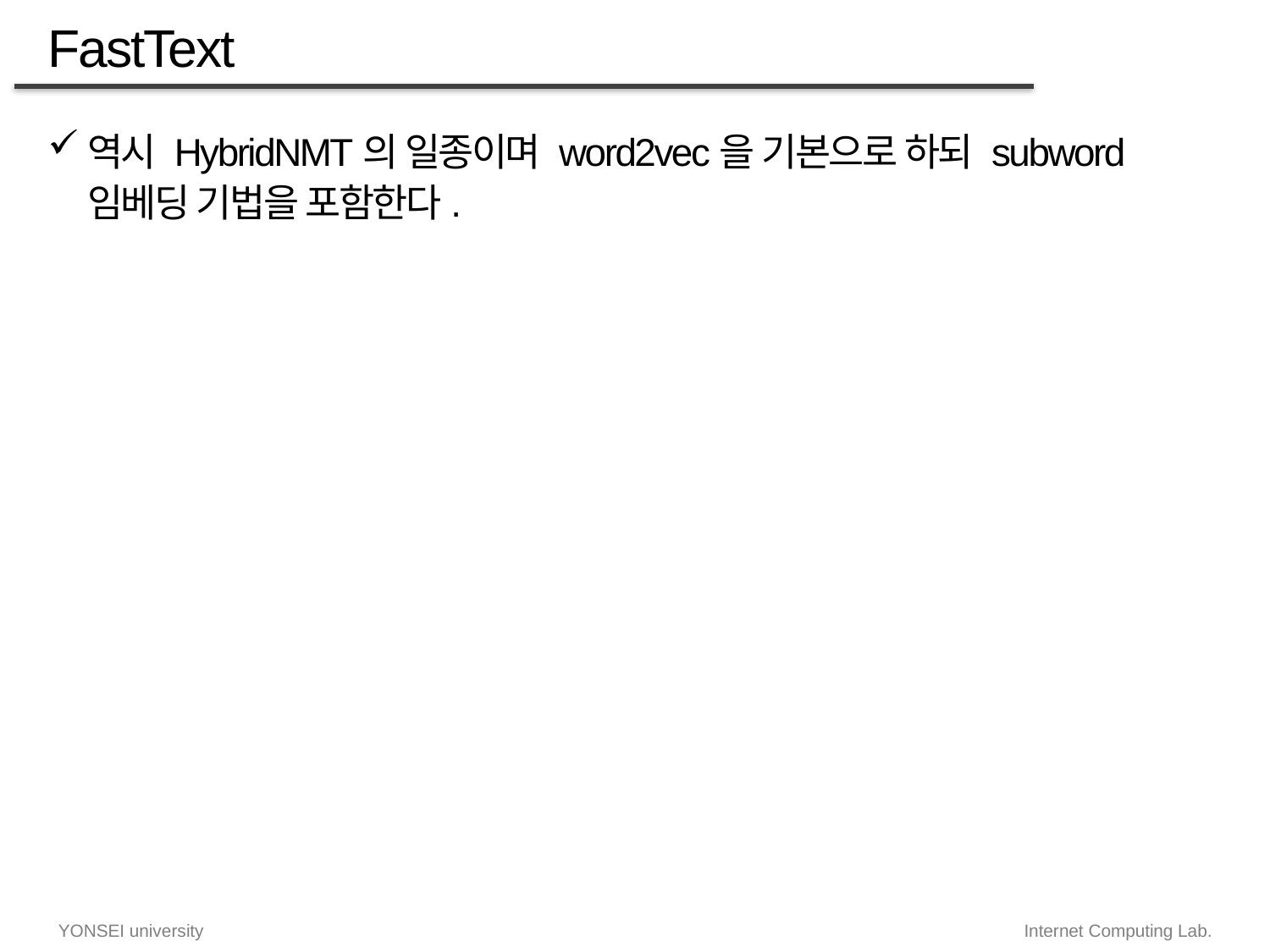

# FastText
역시 HybridNMT의 일종이며 word2vec을 기본으로 하되 subword 임베딩 기법을 포함한다.